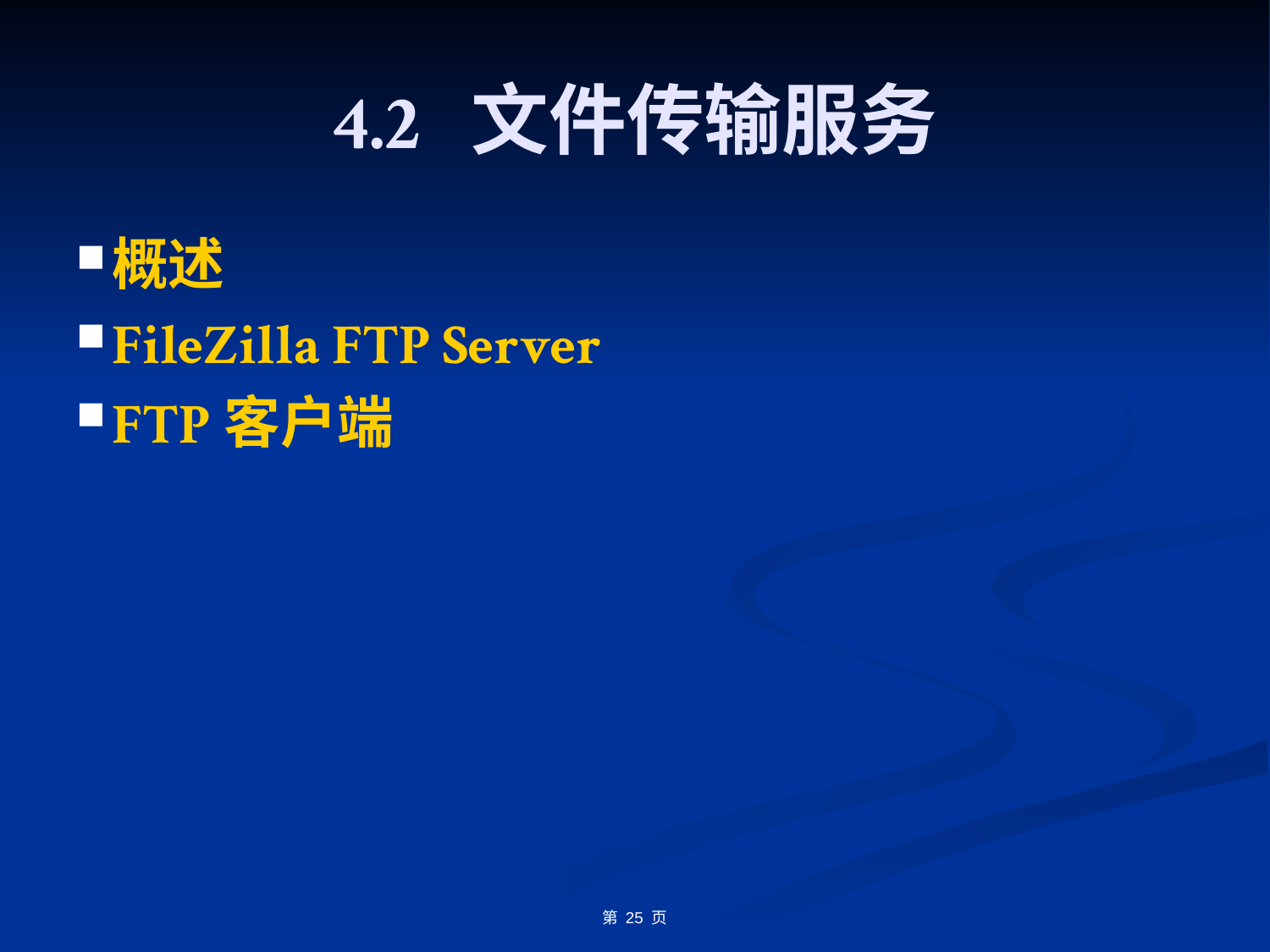

# 4.2  文件传输服务
概述
FileZilla FTP Server
FTP客户端

第 25 页